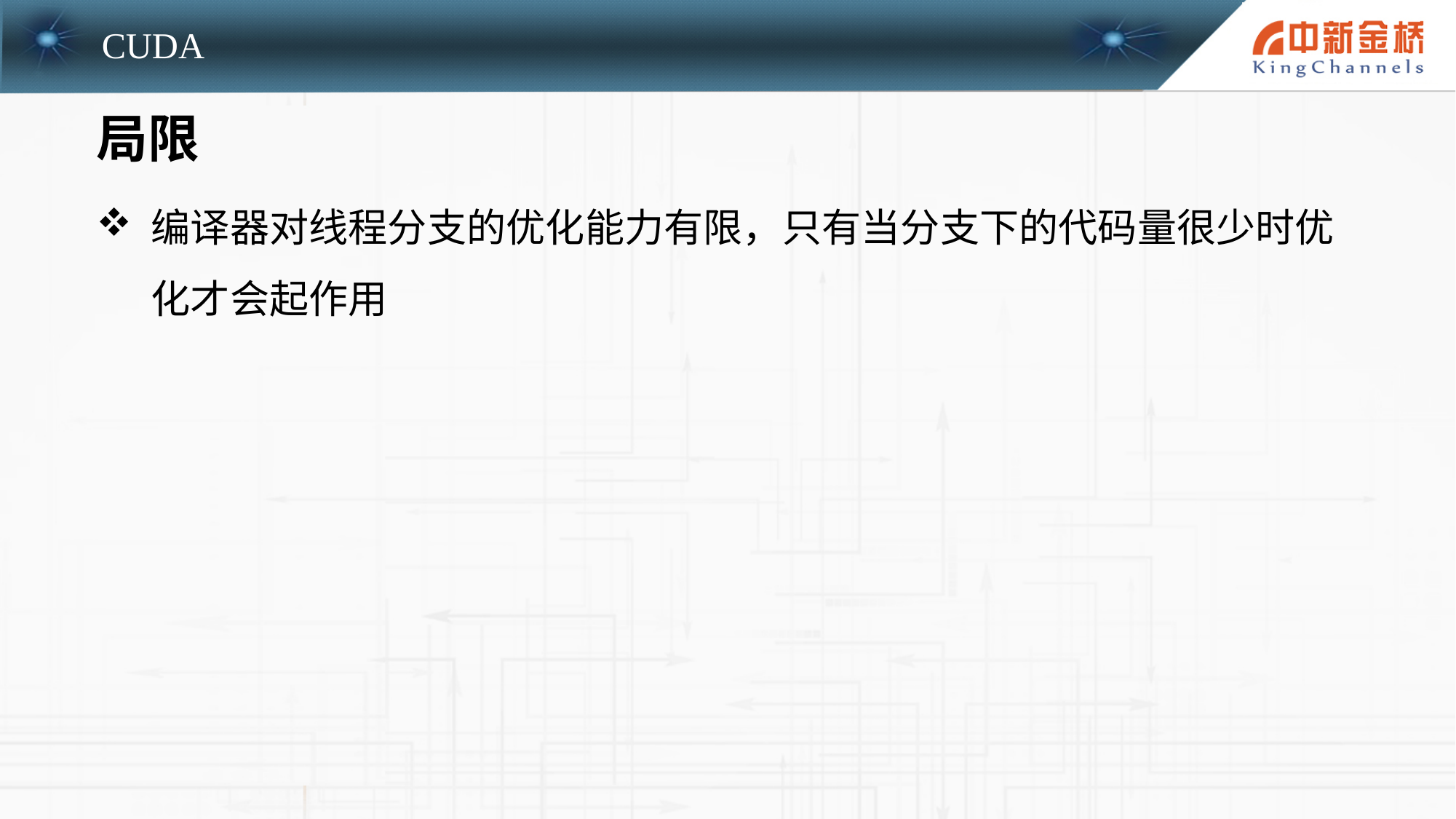

局限
编译器对线程分支的优化能力有限，只有当分支下的代码量很少时优化才会起作用